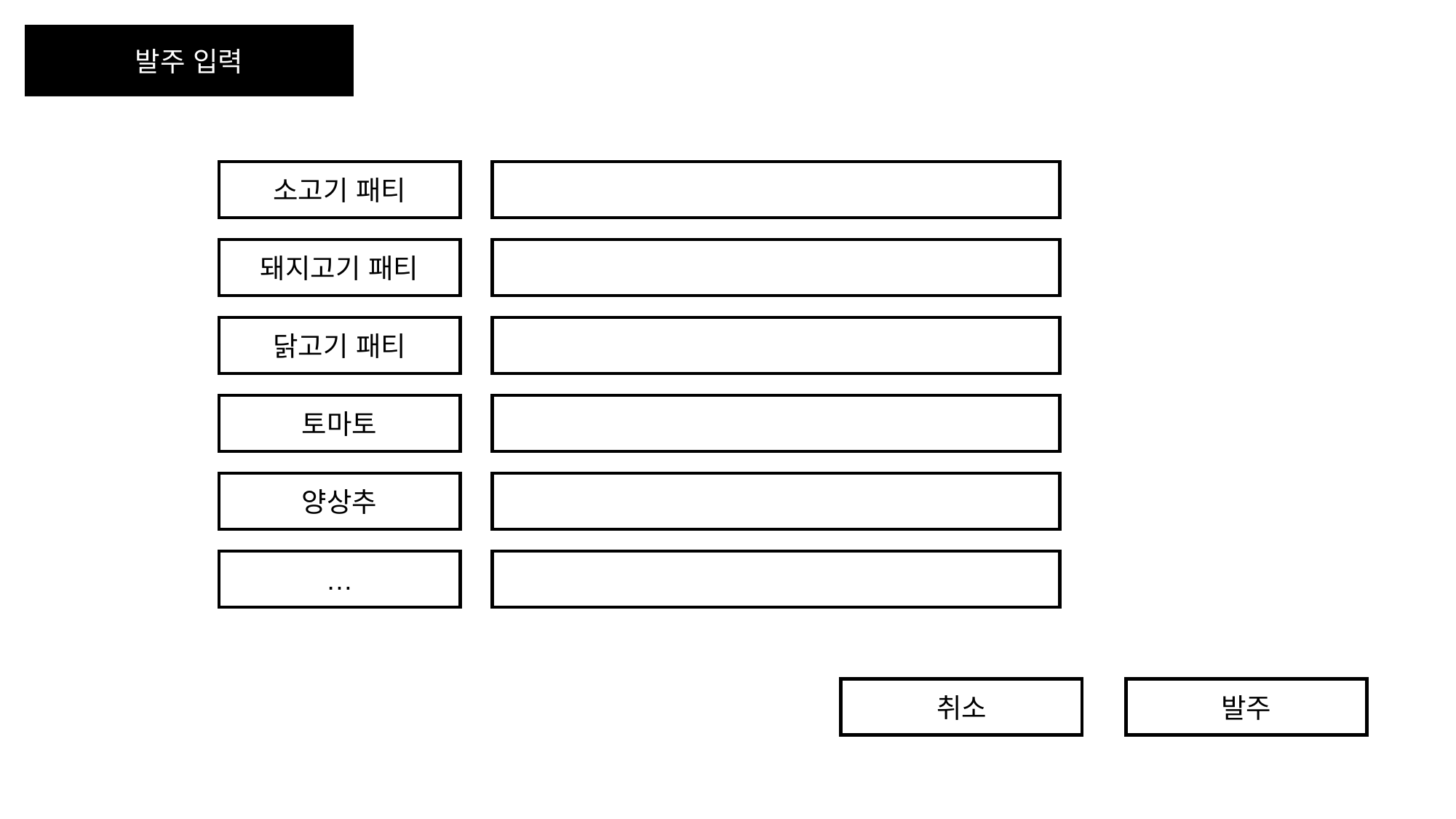

발주 입력

소고기 패티

돼지고기 패티

닭고기 패티

토마토

양상추
…

취소
발주